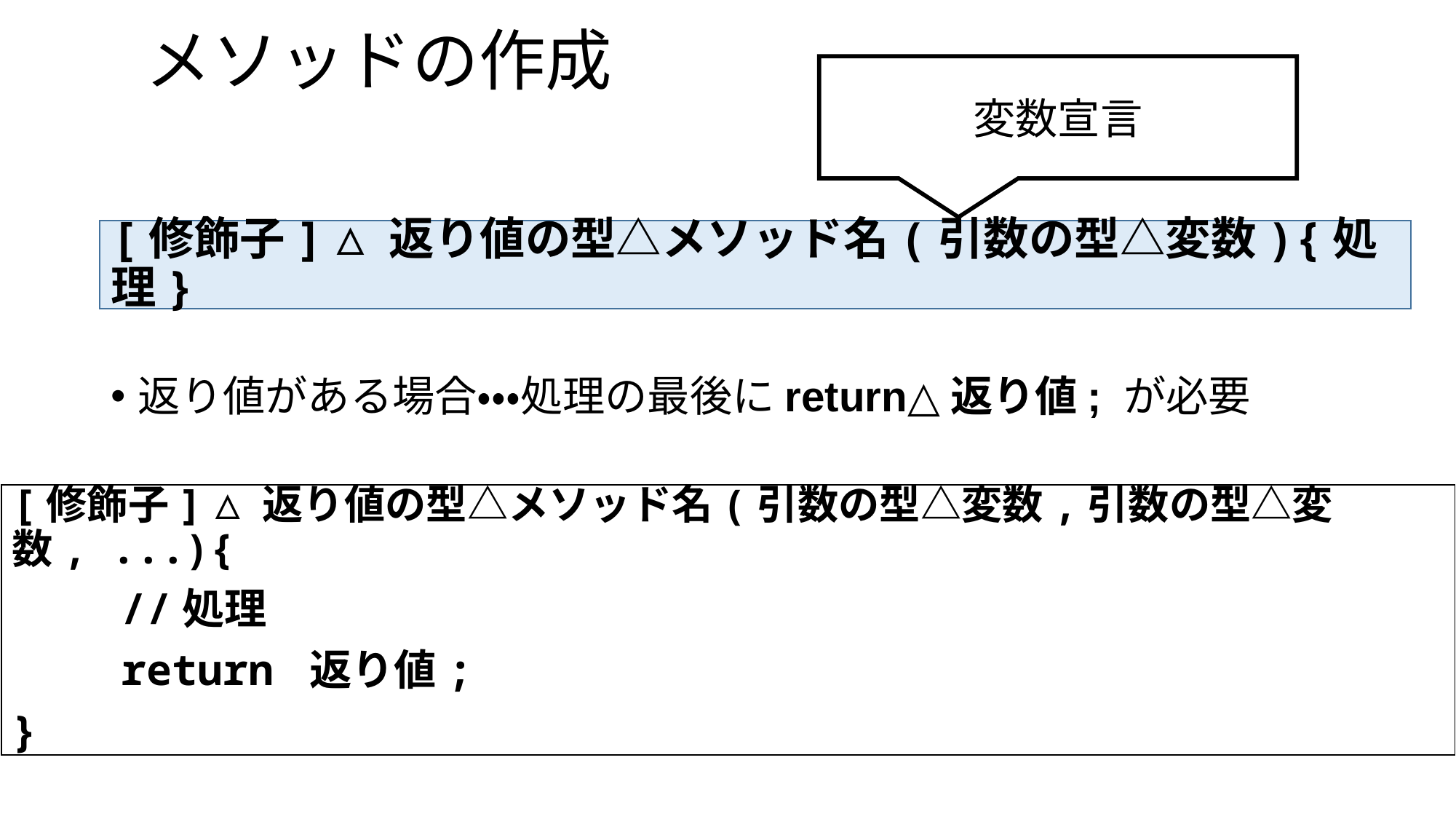

# メソッドの作成
変数宣言
[修飾子]△返り値の型△メソッド名(引数の型△変数){処理}
返り値がある場合・・・処理の最後にreturn△返り値; が必要

[修飾子]△返り値の型△メソッド名(引数の型△変数,引数の型△変数, ...){
	//処理
	return 返り値;
}